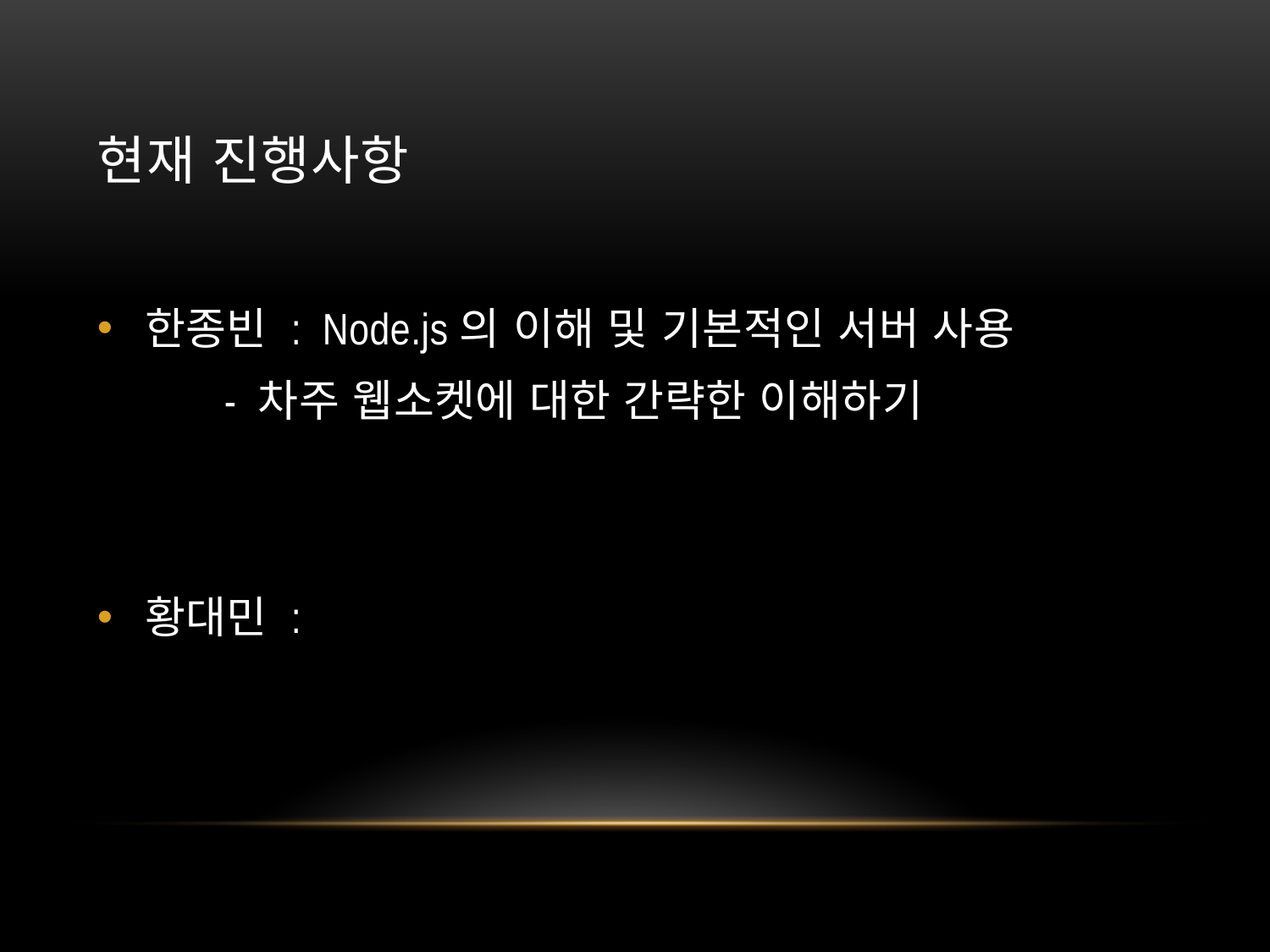

# 현재 진행사항

한종빈 :  Node.js의 이해 및 기본적인 서버 사용
	- 차주 웹소켓에 대한 간략한 이해하기

황대민 :